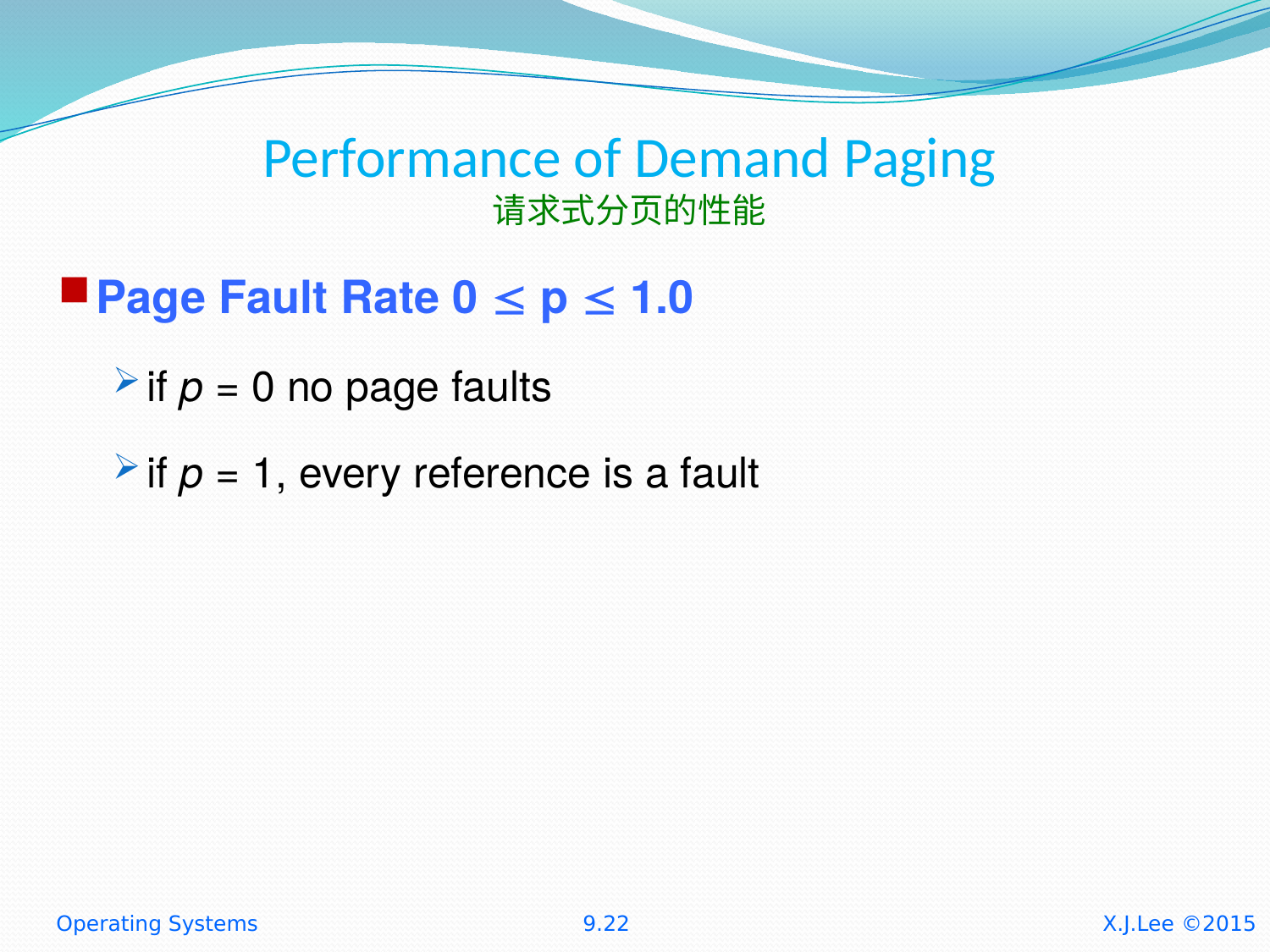

# Performance of Demand Paging 请求式分页的性能
Page Fault Rate 0 ≤ p ≤ 1.0
if p = 0 no page faults
if p = 1, every reference is a fault
Operating Systems
9.22
X.J.Lee ©2015